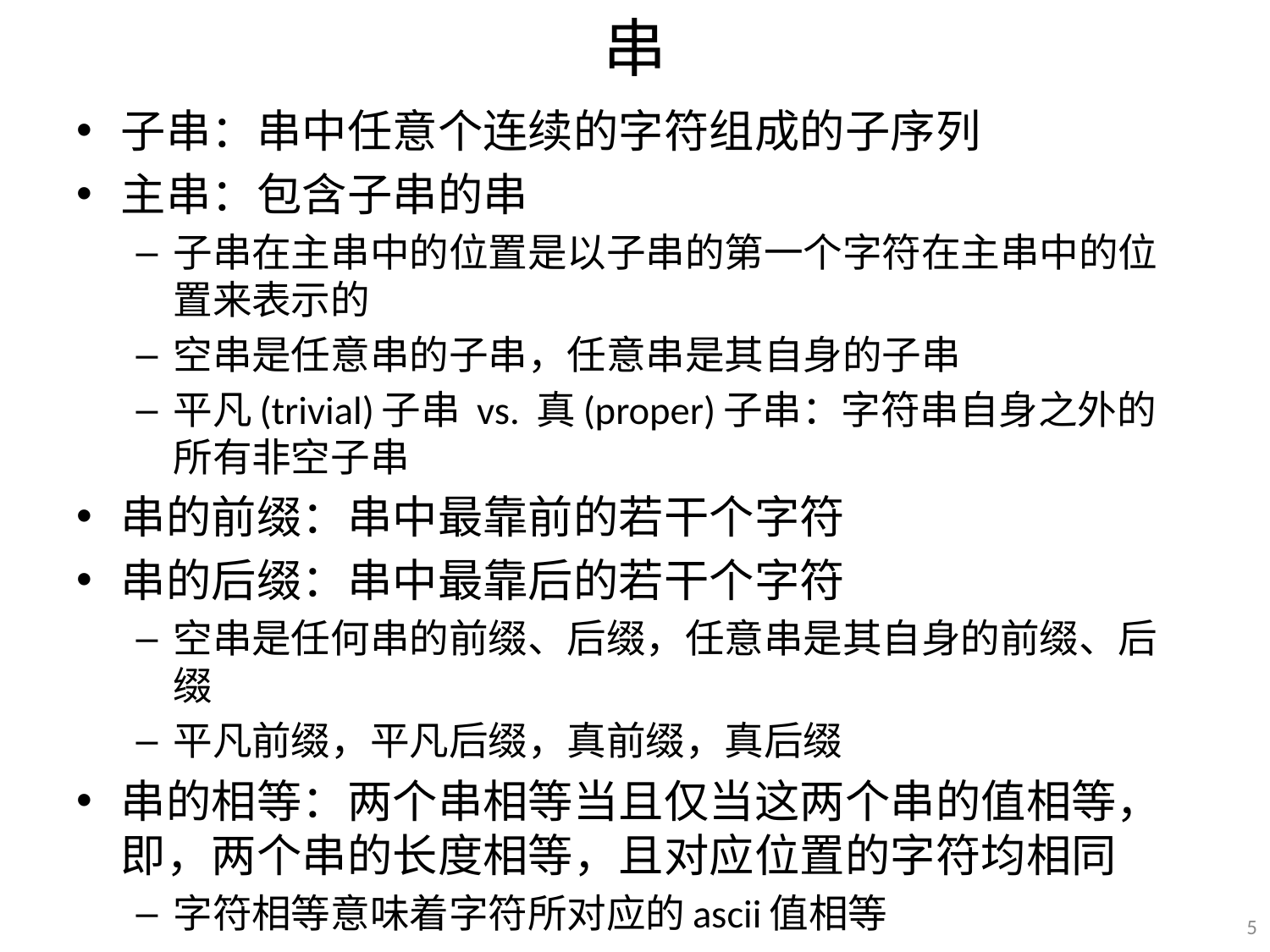

# 串
子串：串中任意个连续的字符组成的子序列
主串：包含子串的串
子串在主串中的位置是以子串的第一个字符在主串中的位置来表示的
空串是任意串的子串，任意串是其自身的子串
平凡(trivial)子串 vs. 真(proper)子串：字符串自身之外的所有非空子串
串的前缀：串中最靠前的若干个字符
串的后缀：串中最靠后的若干个字符
空串是任何串的前缀、后缀，任意串是其自身的前缀、后缀
平凡前缀，平凡后缀，真前缀，真后缀
串的相等：两个串相等当且仅当这两个串的值相等，即，两个串的长度相等，且对应位置的字符均相同
字符相等意味着字符所对应的ascii值相等

5